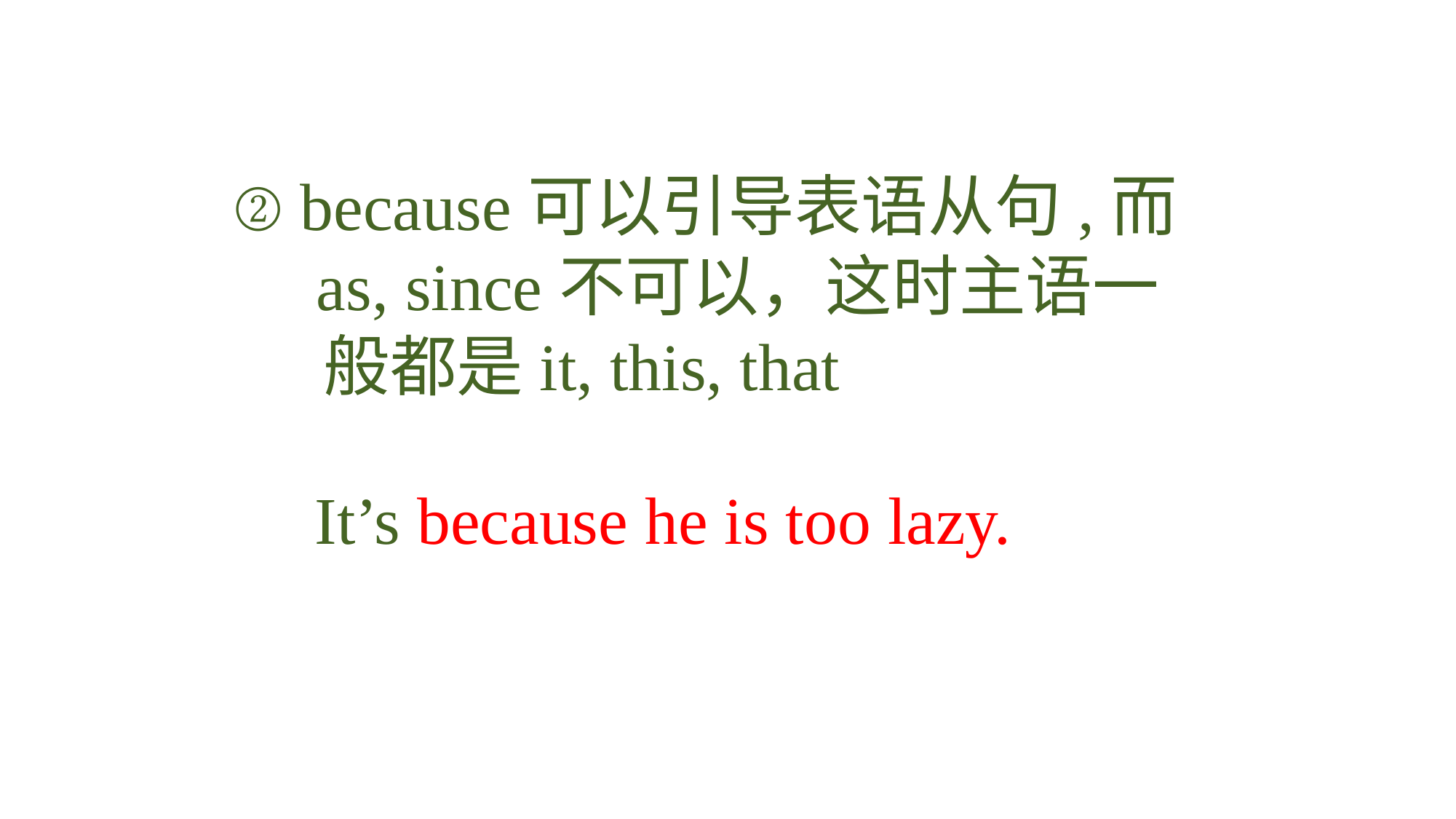

② because可以引导表语从句,而
     as, since不可以，这时主语一
     般都是it, this, that
 It’s because he is too lazy.